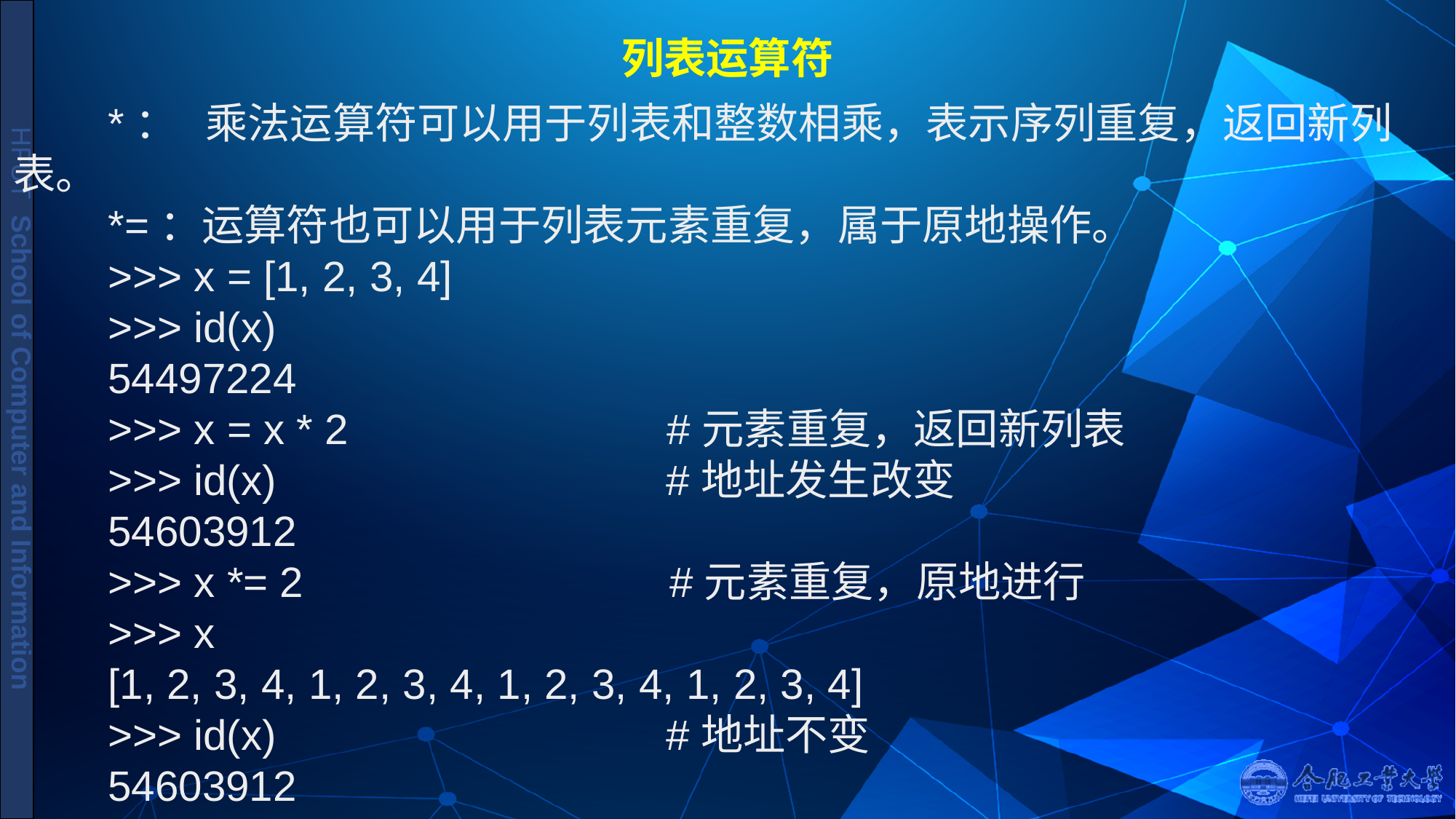

# 列表运算符
        *：   乘法运算符可以用于列表和整数相乘，表示序列重复，返回新列表。
        *=：运算符也可以用于列表元素重复，属于原地操作。
        >>> x = [1, 2, 3, 4]
        >>> id(x)
        54497224
        >>> x = x * 2                           #元素重复，返回新列表
        >>> id(x)                                 #地址发生改变
        54603912
        >>> x *= 2                               #元素重复，原地进行
        >>> x
        [1, 2, 3, 4, 1, 2, 3, 4, 1, 2, 3, 4, 1, 2, 3, 4]
        >>> id(x)                                 #地址不变
        54603912